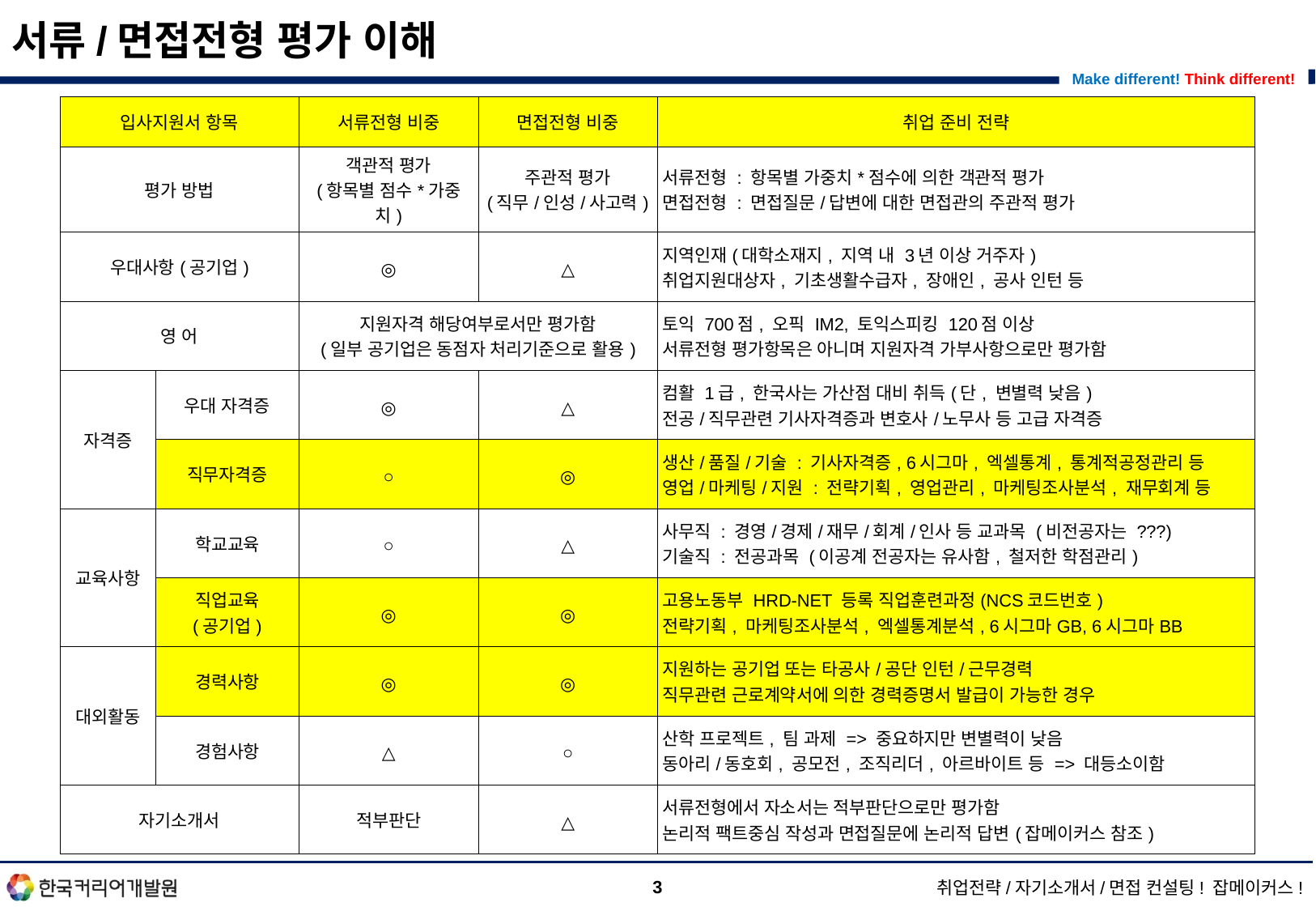

서류/면접전형 평가 이해
| 입사지원서 항목 |  | 서류전형 비중 | 면접전형 비중 | 취업 준비 전략 |
| --- | --- | --- | --- | --- |
| 평가 방법 |  | 객관적 평가 (항목별 점수\*가중치) | 주관적 평가 (직무/인성/사고력) | 서류전형 : 항목별 가중치\*점수에 의한 객관적 평가 면접전형 : 면접질문/답변에 대한 면접관의 주관적 평가 |
| 우대사항(공기업) |  | ◎ | △ | 지역인재(대학소재지, 지역 내 3년 이상 거주자) 취업지원대상자, 기초생활수급자, 장애인, 공사 인턴 등 |
| 영 어 |  | 지원자격 해당여부로서만 평가함 (일부 공기업은 동점자 처리기준으로 활용) |  | 토익 700점, 오픽 IM2, 토익스피킹 120점 이상 서류전형 평가항목은 아니며 지원자격 가부사항으로만 평가함 |
| 자격증 | 우대 자격증 | ◎ | △ | 컴활 1급, 한국사는 가산점 대비 취득(단, 변별력 낮음) 전공/직무관련 기사자격증과 변호사/노무사 등 고급 자격증 |
|  | 직무자격증 | ○ | ◎ | 생산/품질/기술 : 기사자격증, 6시그마, 엑셀통계, 통계적공정관리 등 영업/마케팅/지원 : 전략기획, 영업관리, 마케팅조사분석, 재무회계 등 |
| 교육사항 | 학교교육 | ○ | △ | 사무직 : 경영/경제/재무/회계/인사 등 교과목 (비전공자는 ???) 기술직 : 전공과목 (이공계 전공자는 유사함, 철저한 학점관리) |
|  | 직업교육 (공기업) | ◎ | ◎ | 고용노동부 HRD-NET 등록 직업훈련과정(NCS코드번호) 전략기획, 마케팅조사분석, 엑셀통계분석, 6시그마GB, 6시그마BB |
| 대외활동 | 경력사항 | ◎ | ◎ | 지원하는 공기업 또는 타공사/공단 인턴/근무경력 직무관련 근로계약서에 의한 경력증명서 발급이 가능한 경우 |
|  | 경험사항 | △ | ○ | 산학 프로젝트, 팀 과제 => 중요하지만 변별력이 낮음 동아리/동호회, 공모전, 조직리더, 아르바이트 등 => 대등소이함 |
| 자기소개서 |  | 적부판단 | △ | 서류전형에서 자소서는 적부판단으로만 평가함 논리적 팩트중심 작성과 면접질문에 논리적 답변(잡메이커스 참조) |